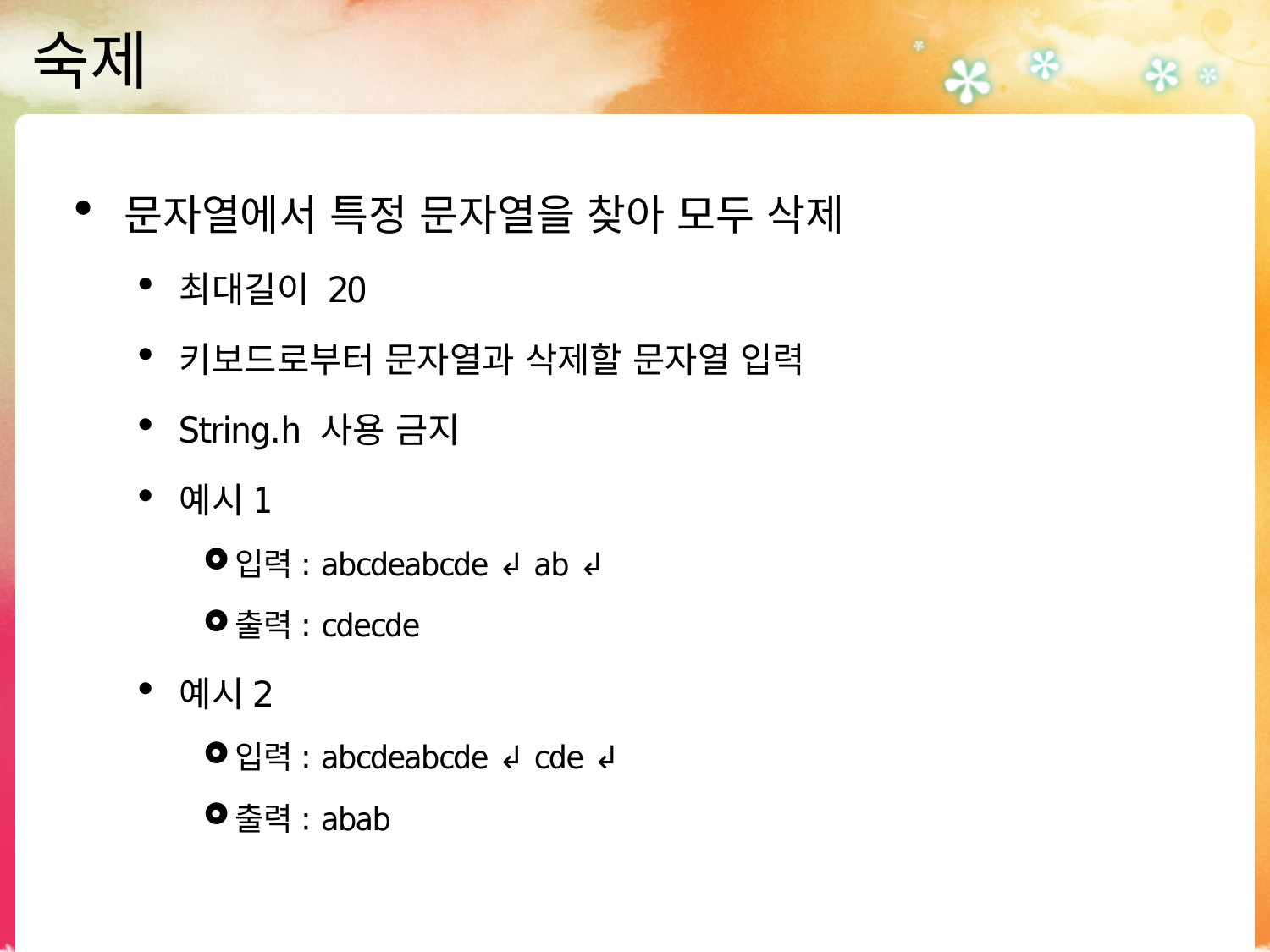

# 숙제
문자열에서 특정 문자열을 찾아 모두 삭제
최대길이 20
키보드로부터 문자열과 삭제할 문자열 입력
String.h 사용 금지
예시1
입력: abcdeabcde ↲ ab ↲
출력: cdecde
예시2
입력: abcdeabcde ↲ cde ↲
출력: abab